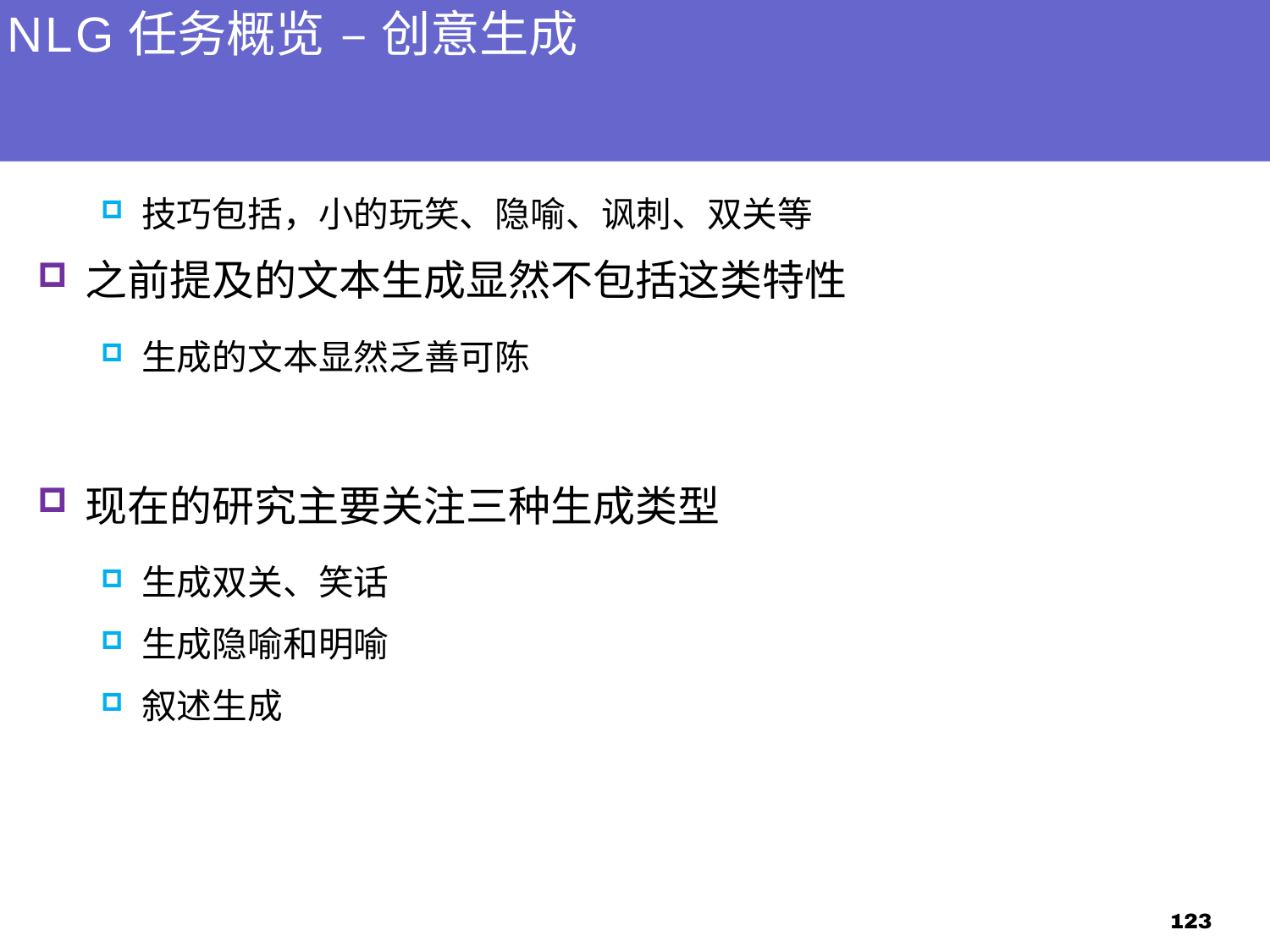

# NLG任务概览 – 创意生成
好的作者不仅展示其观点，还要吸引读者的注意力
技巧包括，小的玩笑、隐喻、讽刺、双关等
之前提及的文本生成显然不包括这类特性
生成的文本显然乏善可陈
现在的研究主要关注三种生成类型
生成双关、笑话
生成隐喻和明喻
叙述生成
123